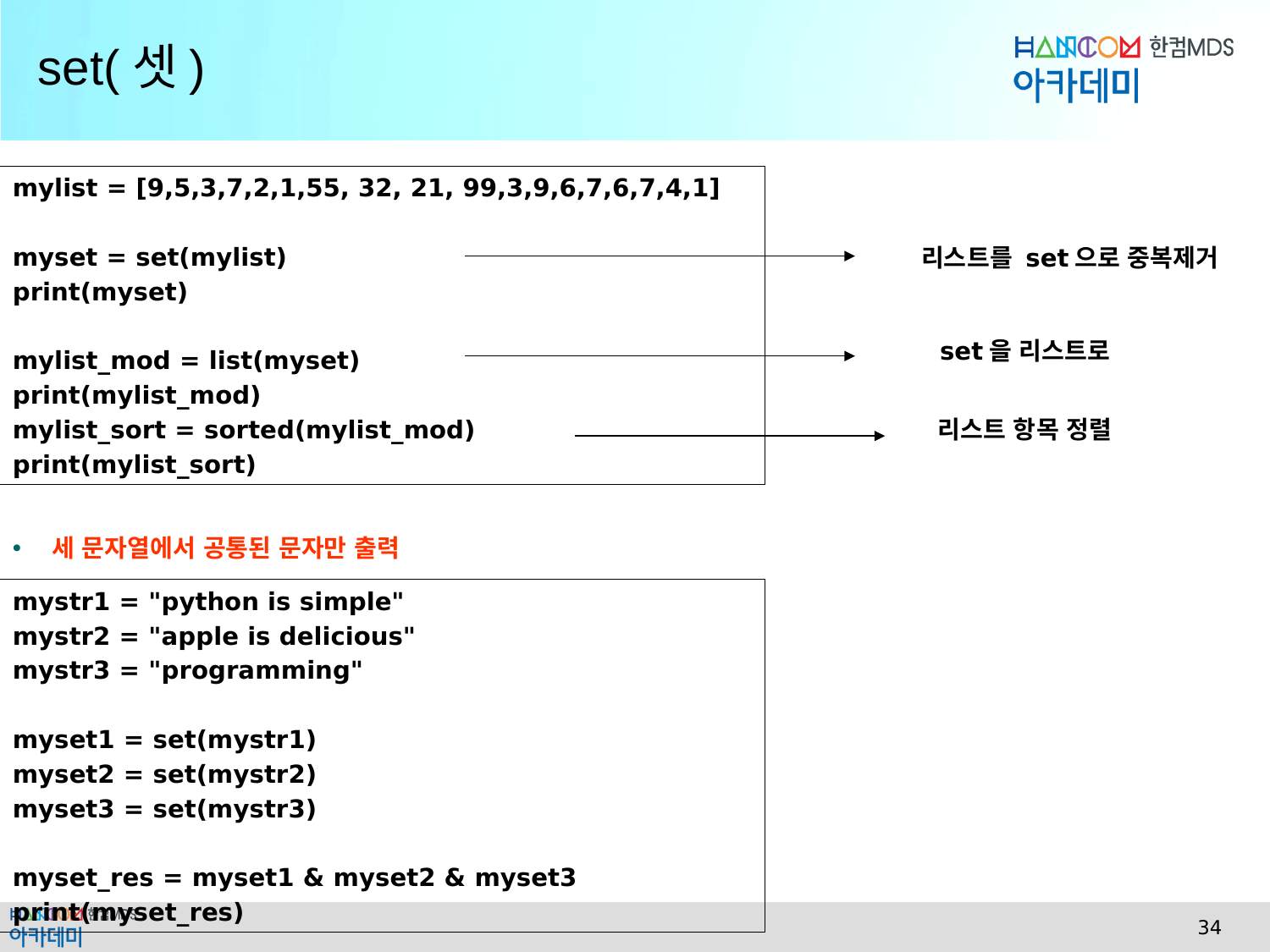

# set(셋)
mylist = [9,5,3,7,2,1,55, 32, 21, 99,3,9,6,7,6,7,4,1]

myset = set(mylist)
print(myset)

mylist_mod = list(myset)
print(mylist_mod)
mylist_sort = sorted(mylist_mod)
print(mylist_sort)
리스트를 set으로 중복제거
set을 리스트로
리스트 항목 정렬
세 문자열에서 공통된 문자만 출력
mystr1 = "python is simple"
mystr2 = "apple is delicious"
mystr3 = "programming"

myset1 = set(mystr1)
myset2 = set(mystr2)
myset3 = set(mystr3)

myset_res = myset1 & myset2 & myset3
print(myset_res)
                               34